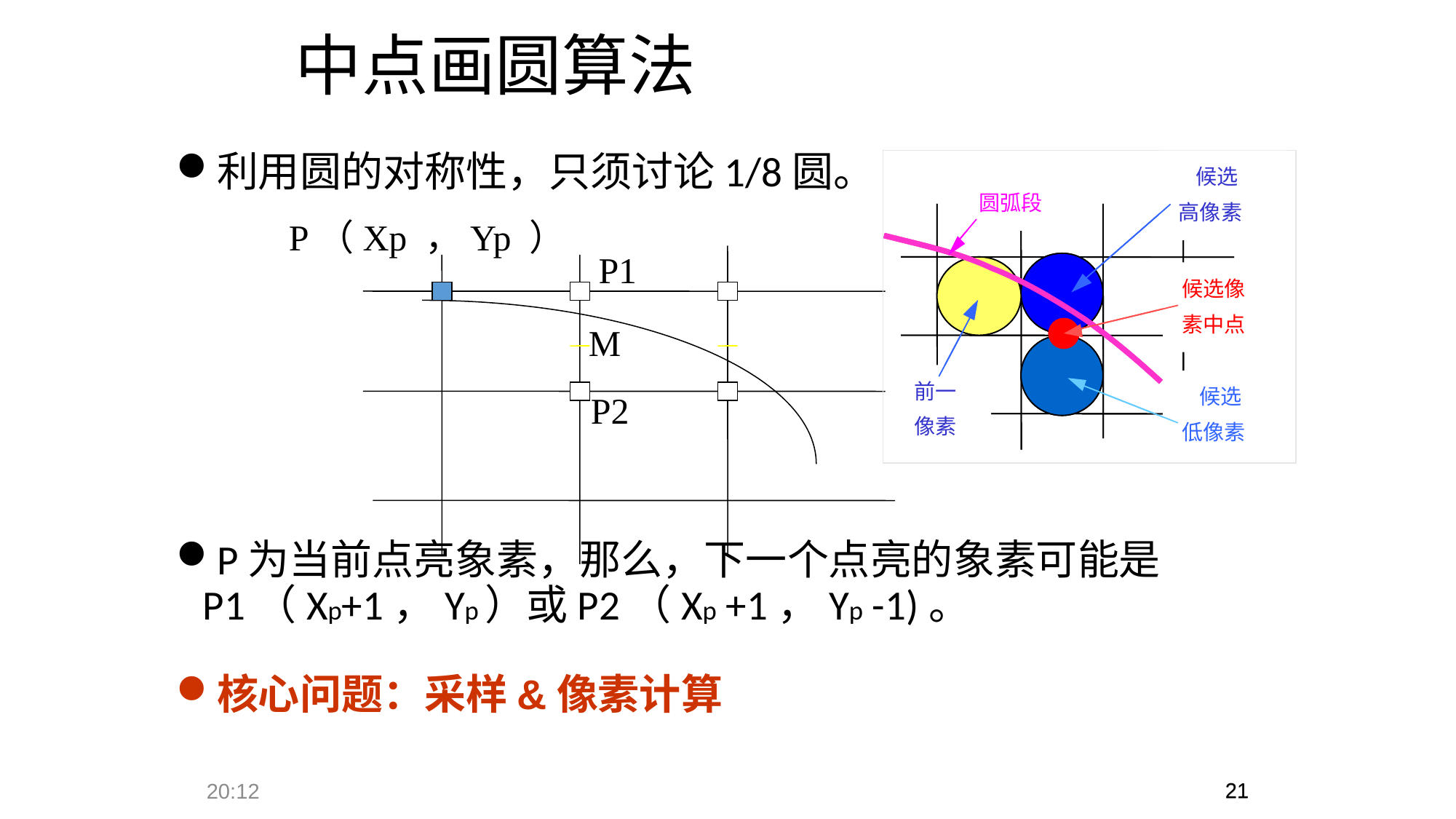

中点画圆算法
利用圆的对称性，只须讨论1/8圆。

P为当前点亮象素，那么，下一个点亮的象素可能是P1（Xp+1，Yp）或P2（Xp +1，Yp -1)。

核心问题：采样&像素计算

候选
候选

圆弧段
圆弧段
高像素
高像素

候选像
候选像

素中点
素中点

前一
前一

候选
候选
像素
像素

低像素
低像素
P（Xp ，Yp ）
P1

M

P2

20:12
21
21